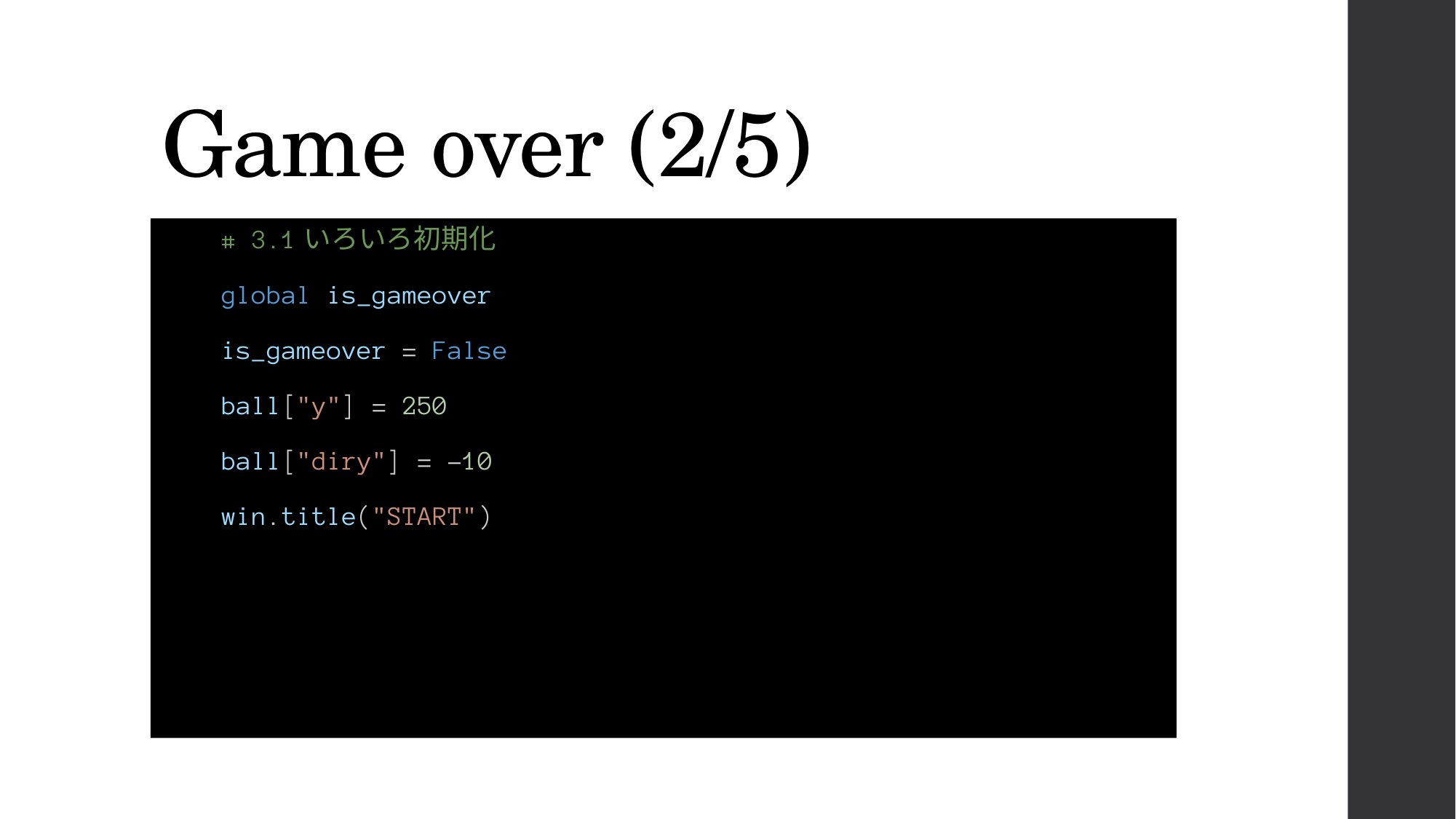

# Game over (2/5)
    # 3.1いろいろ初期化
    global is_gameover
    is_gameover = False
    ball["y"] = 250
    ball["diry"] = -10
    win.title("START")